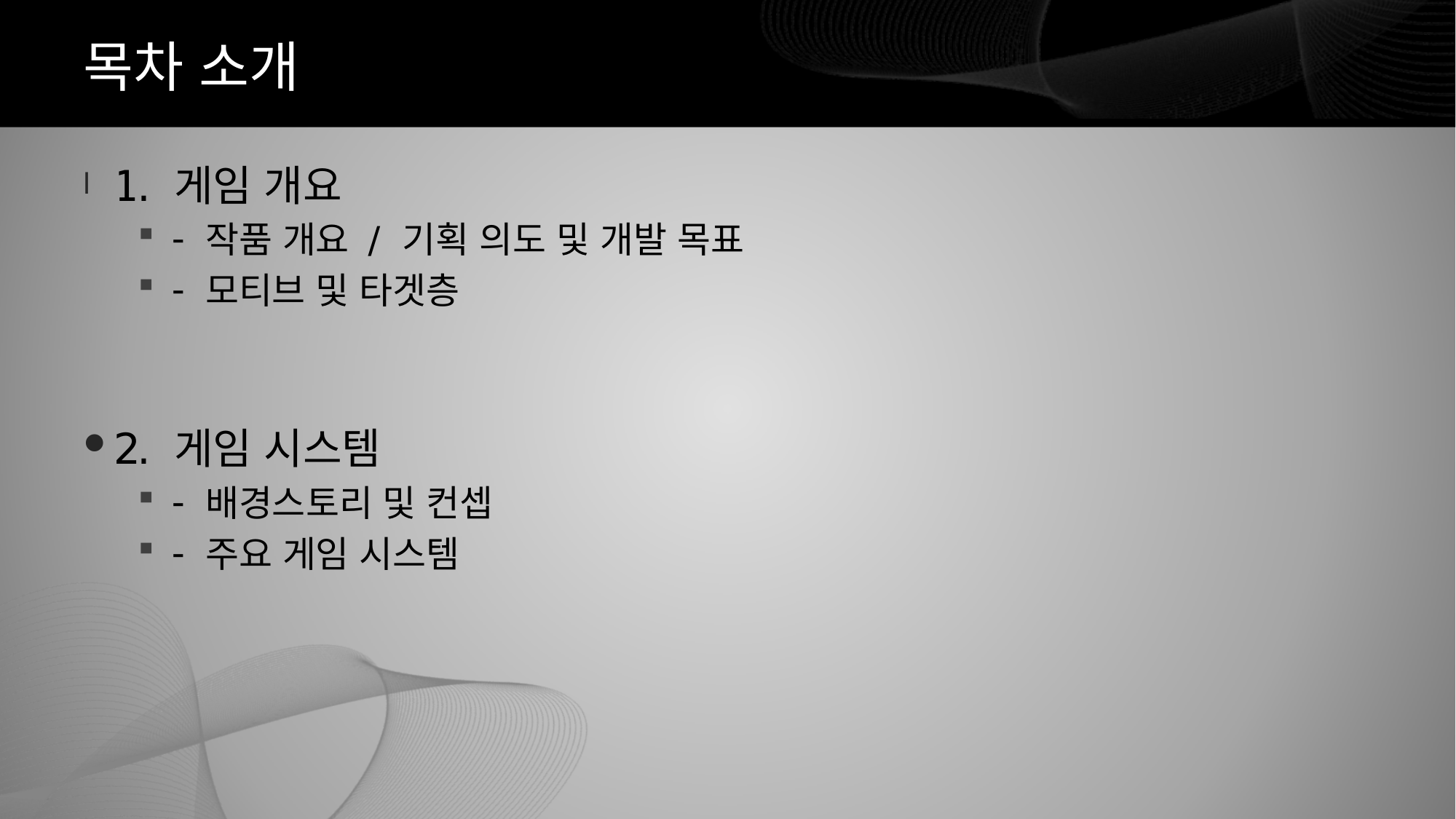

# 목차 소개
1. 게임 개요
- 작품 개요 / 기획 의도 및 개발 목표
- 모티브 및 타겟층

2. 게임 시스템
- 배경스토리 및 컨셉
- 주요 게임 시스템